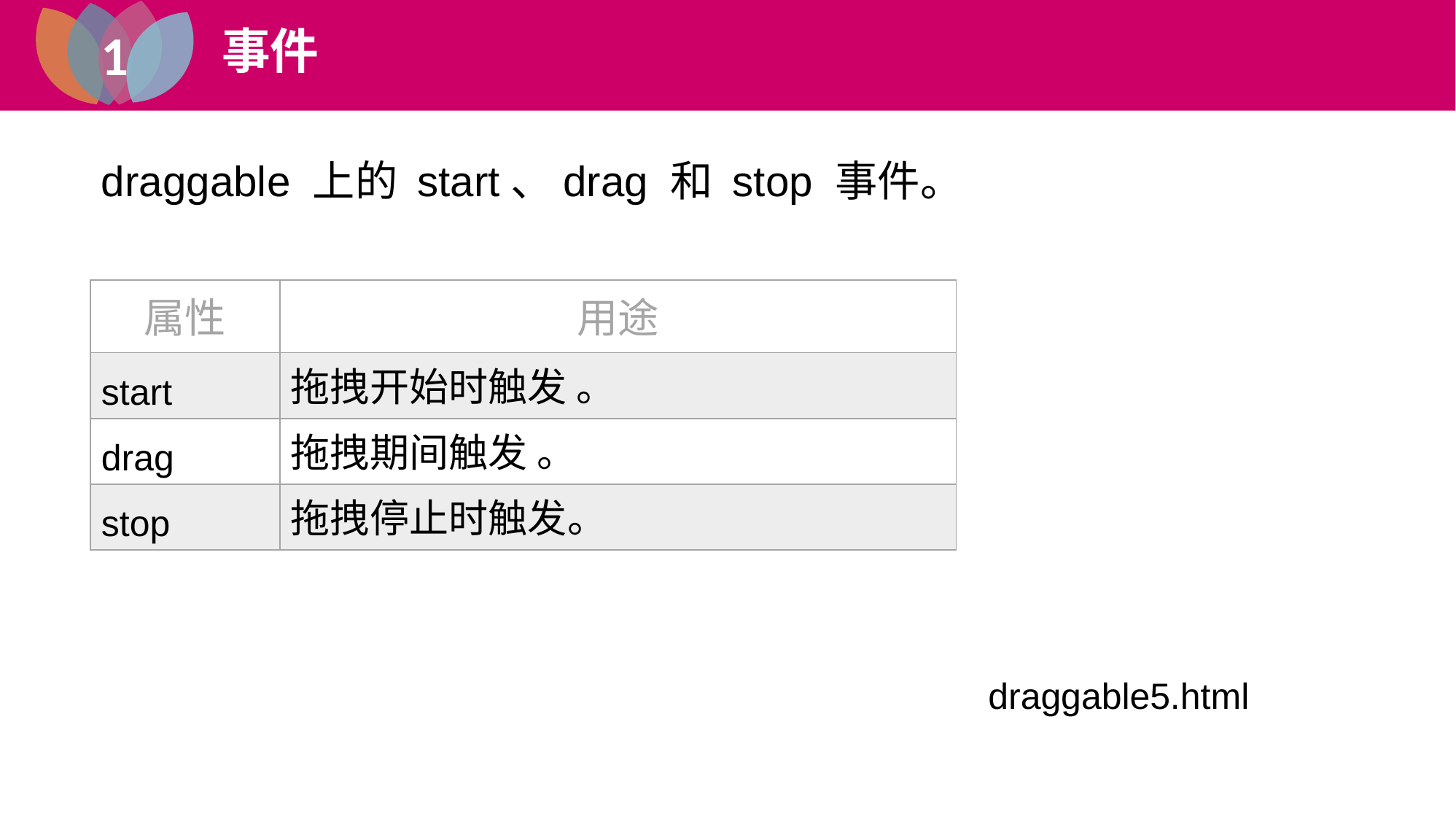

1
事件
1
draggable 上的 start、drag 和 stop 事件。
| 属性 | 用途 |
| --- | --- |
| start | 拖拽开始时触发 。 |
| drag | 拖拽期间触发 。 |
| stop | 拖拽停止时触发。 |
draggable5.html